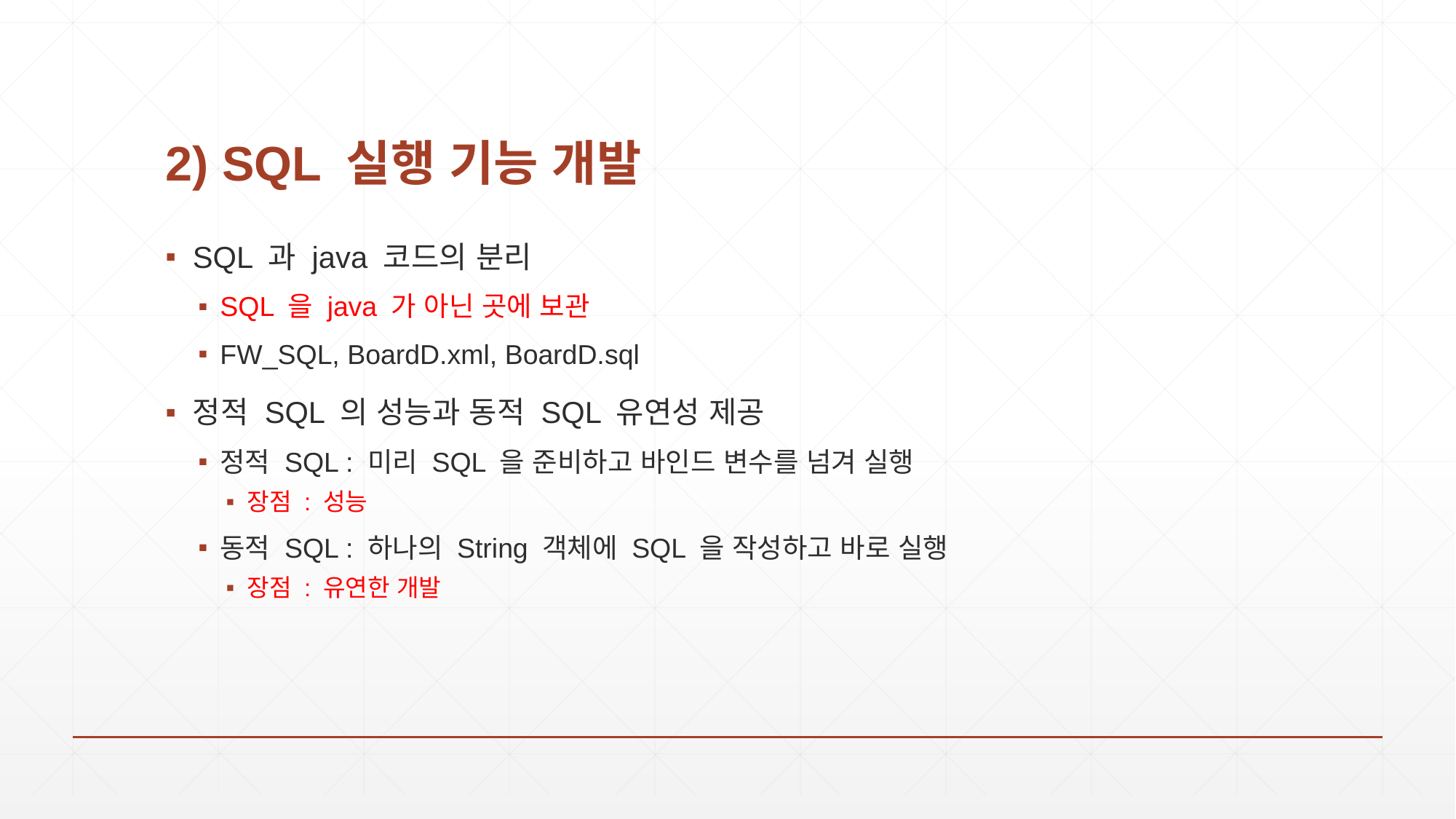

# 2) SQL 실행 기능 개발
SQL 과 java 코드의 분리
SQL 을 java 가 아닌 곳에 보관
FW_SQL, BoardD.xml, BoardD.sql
정적 SQL 의 성능과 동적 SQL 유연성 제공
정적 SQL : 미리 SQL 을 준비하고 바인드 변수를 넘겨 실행
장점 : 성능
동적 SQL : 하나의 String 객체에 SQL 을 작성하고 바로 실행
장점 : 유연한 개발